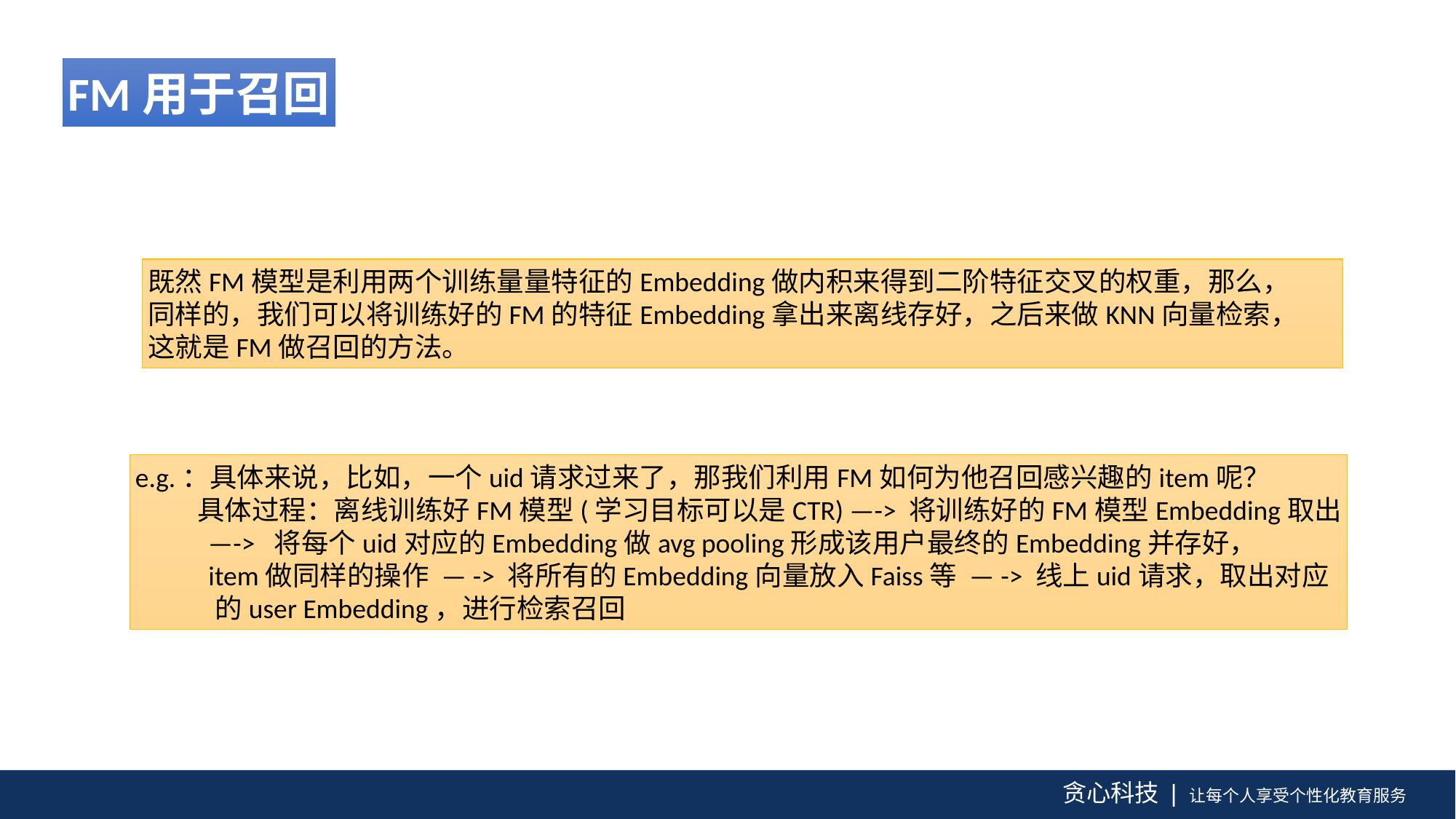

FM用于召回
既然FM模型是利用两个训练量量特征的Embedding做内积来得到二阶特征交叉的权重，那么，
同样的，我们可以将训练好的FM的特征Embedding拿出来离线存好，之后来做KNN向量检索，
这就是FM做召回的方法。
e.g.：具体来说，比如，一个uid请求过来了，那我们利用FM如何为他召回感兴趣的item呢？
         具体过程：离线训练好FM模型(学习目标可以是CTR) —-> 将训练好的FM模型Embedding取出
   —->  将每个uid对应的Embedding做avg pooling形成该用户最终的Embedding并存好，
   item做同样的操作  —-> 将所有的Embedding向量放入Faiss等  —-> 线上uid请求，取出对应
   的user Embedding，进行检索召回